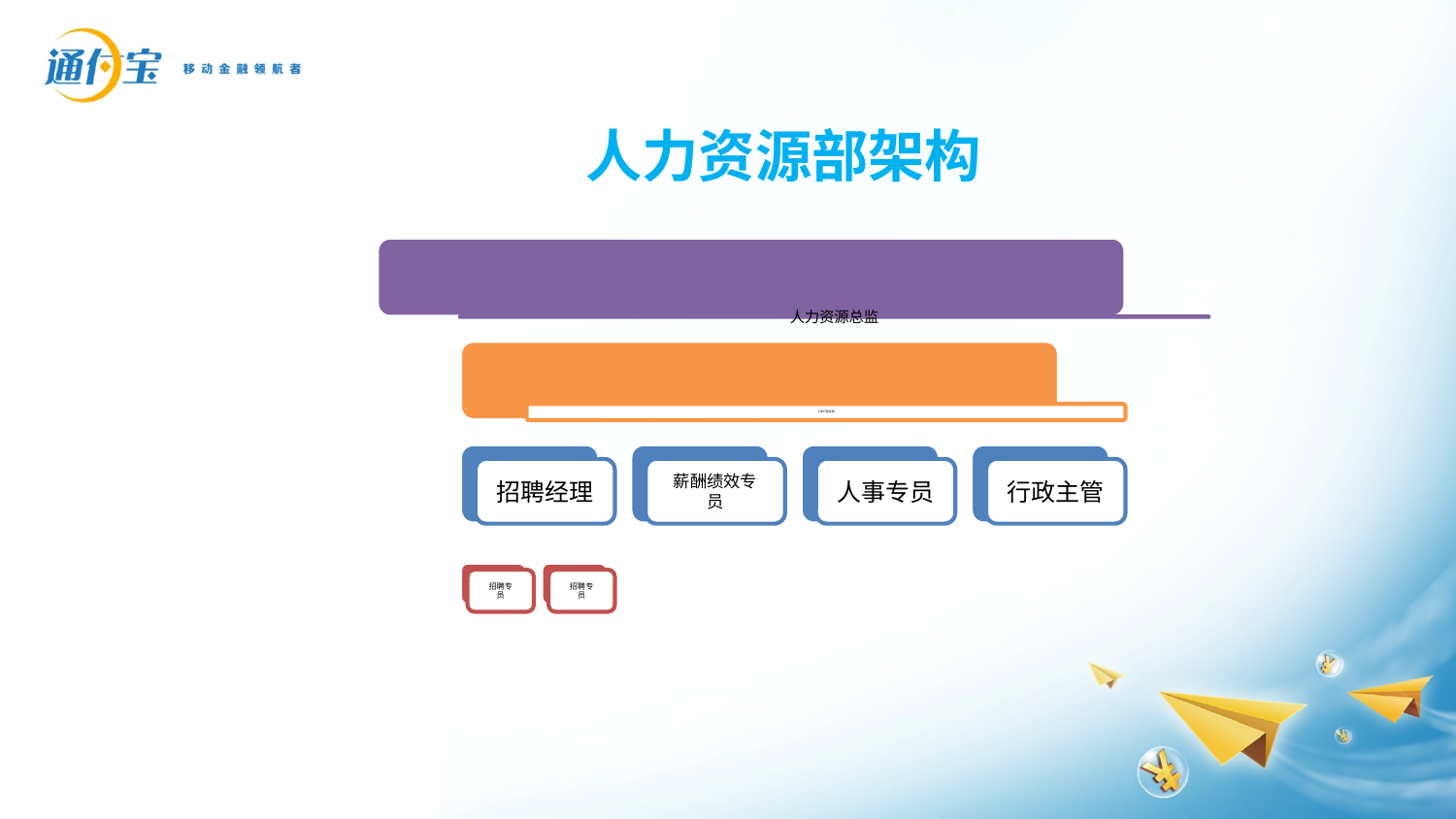

人力资源部架构
人事行政经理
招聘经理
行政主管
人事专员
人力资源总监
招聘专员
招聘专员
薪酬绩效专员